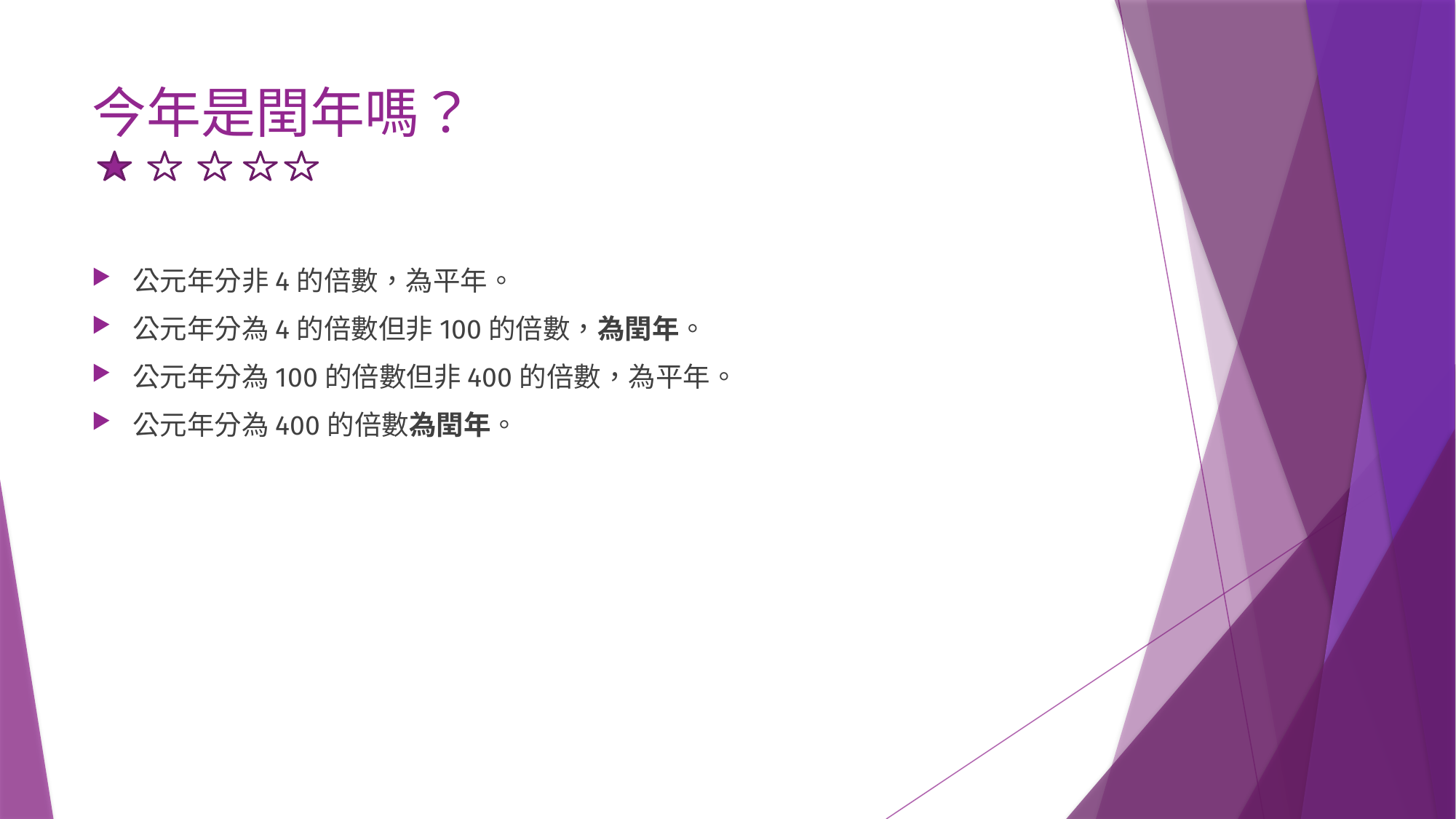

# 今年是閏年嗎？

公元年分非4的倍數，為平年。
公元年分為4的倍數但非100的倍數，為閏年。
公元年分為100的倍數但非400的倍數，為平年。
公元年分為400的倍數為閏年。